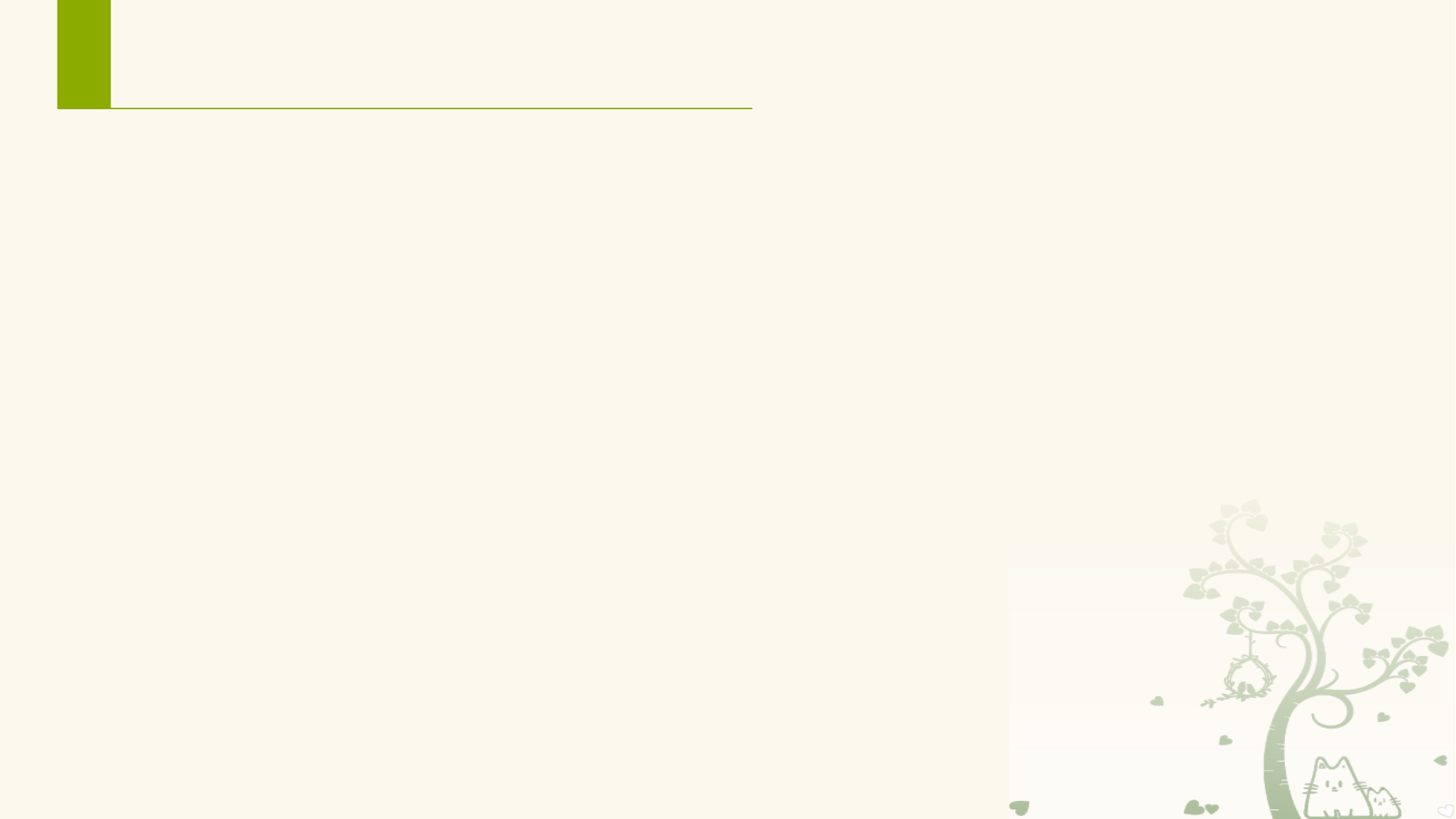

# 布局文件中的资源引用
语句android:hint="@string/hint_name"中使用了资源的引用。
在资源中对另一种资源引用时，引用格式为@type/name。
其中，@表示对资源的引用；type表示被引用的资源类型，name表示资源名称。
资源引用还有另外一种格式@+type/name，比如android:id="@+id/name"。
两种格式的区别是：前者是已经在R文件中注册的资源，后者是现在新增加的资源，+表示要在R文件中添加对该资源的注册。